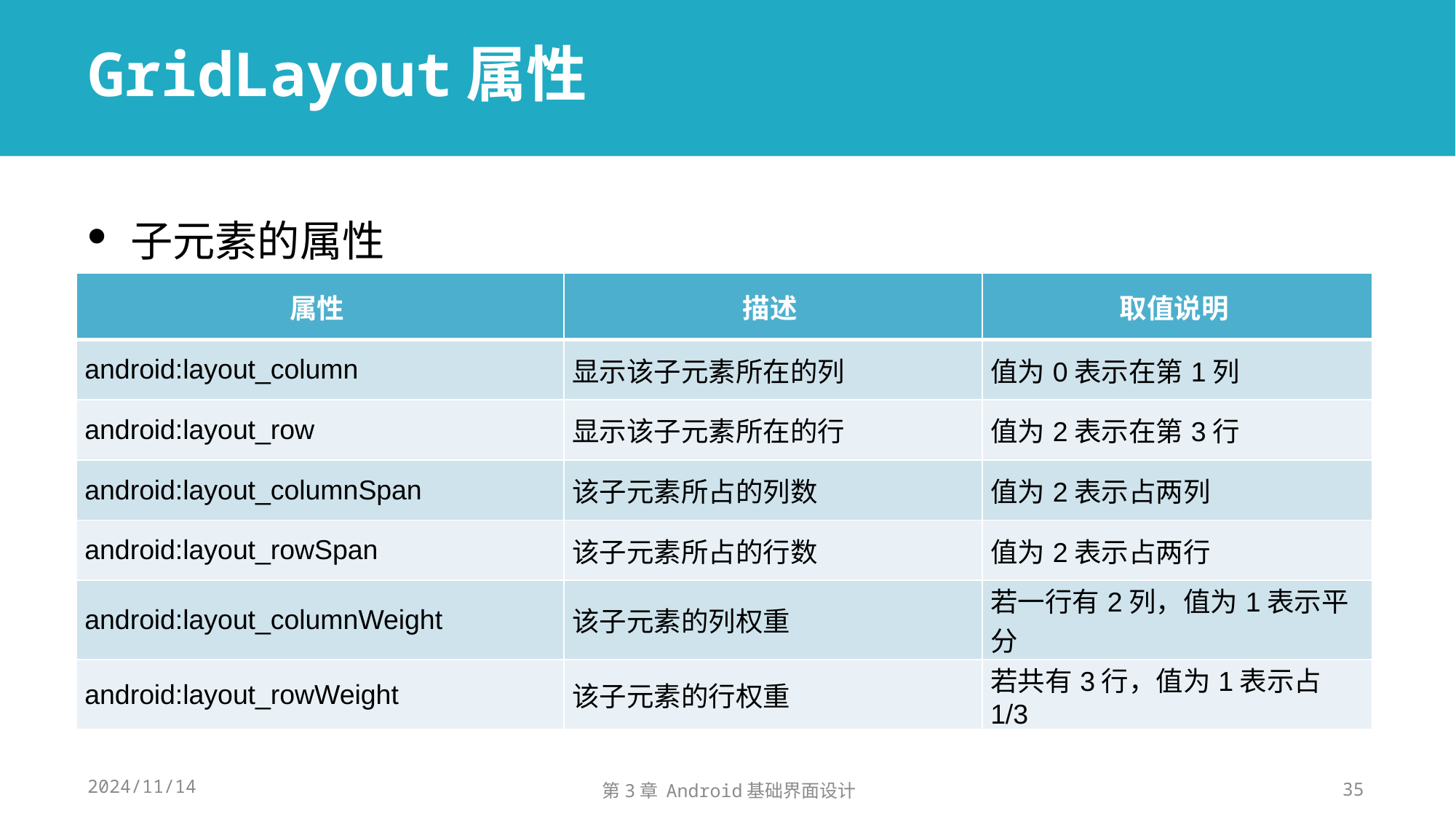

# GridLayout属性
子元素的属性
| 属性 | 描述 | 取值说明 |
| --- | --- | --- |
| android:layout\_column | 显示该子元素所在的列 | 值为0表示在第1列 |
| android:layout\_row | 显示该子元素所在的行 | 值为2表示在第3行 |
| android:layout\_columnSpan | 该子元素所占的列数 | 值为2表示占两列 |
| android:layout\_rowSpan | 该子元素所占的行数 | 值为2表示占两行 |
| android:layout\_columnWeight | 该子元素的列权重 | 若一行有2列，值为1表示平分 |
| android:layout\_rowWeight | 该子元素的行权重 | 若共有3行，值为1表示占1/3 |
2024/11/14
第3章 Android基础界面设计
35